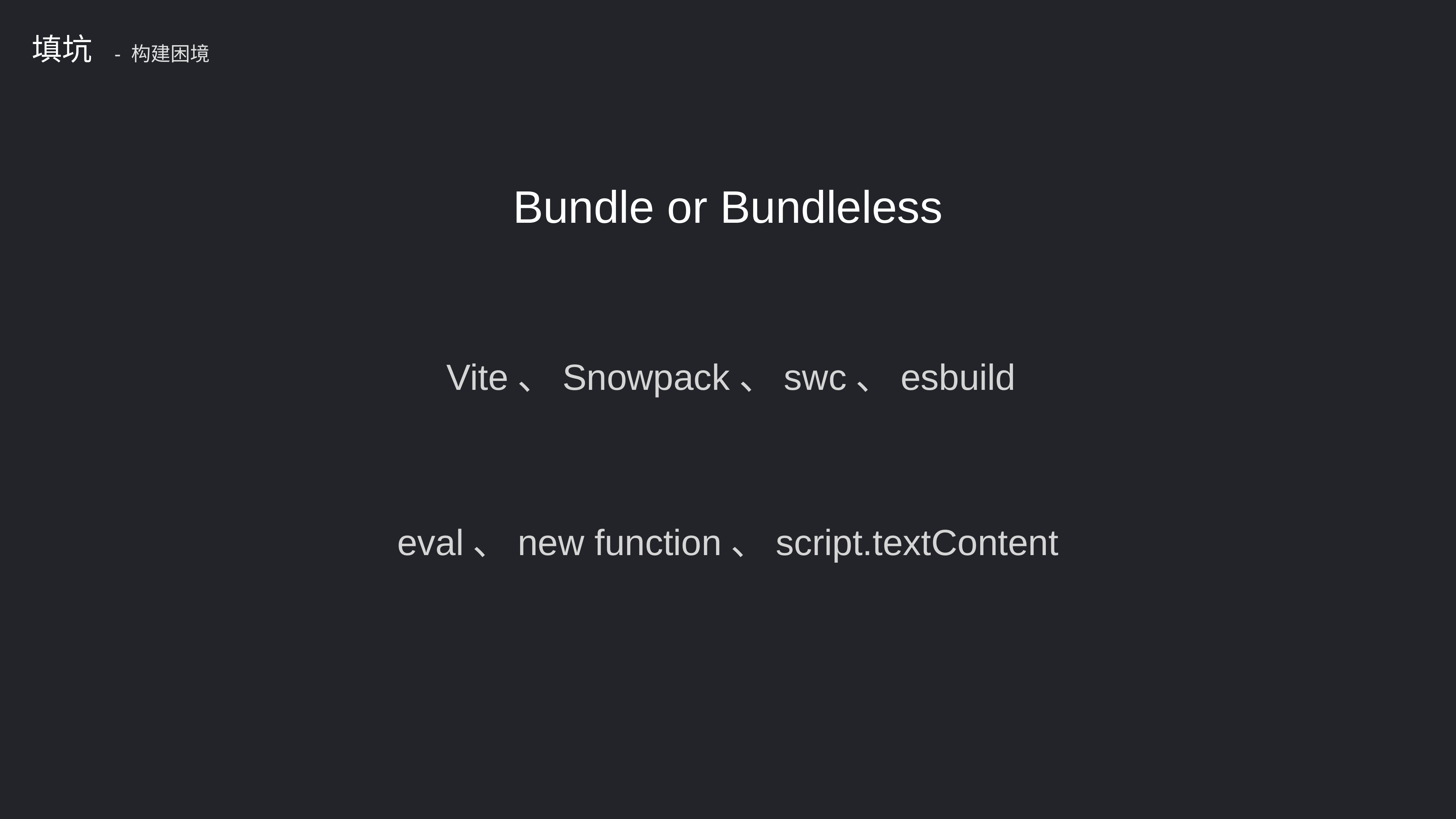

填坑
- 构建困境
Bundle or Bundleless
Vite、Snowpack、swc、esbuild
eval、new function、script.textContent